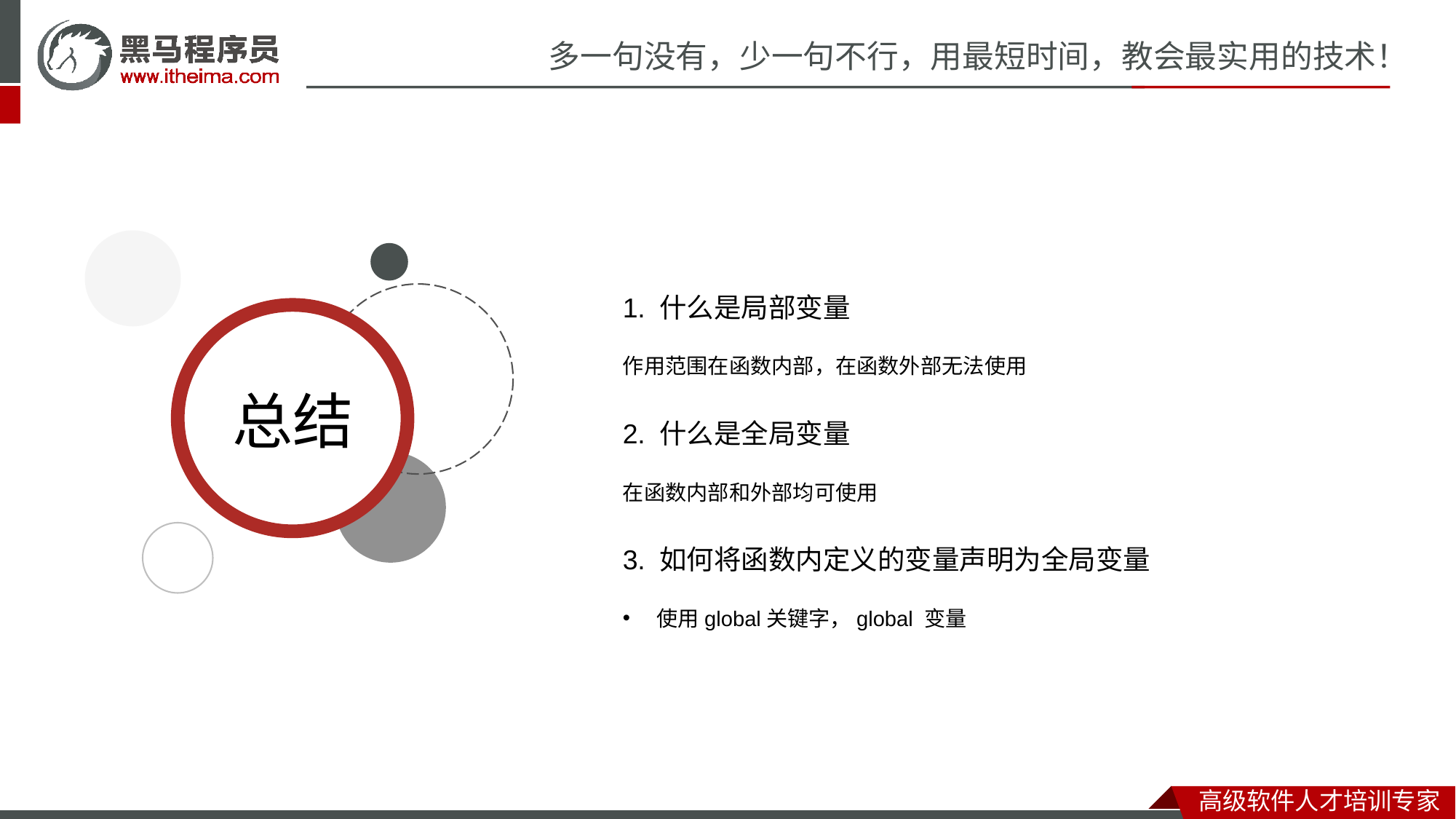

1. 什么是局部变量
作用范围在函数内部，在函数外部无法使用
2. 什么是全局变量
在函数内部和外部均可使用
3. 如何将函数内定义的变量声明为全局变量
使用global关键字，global 变量